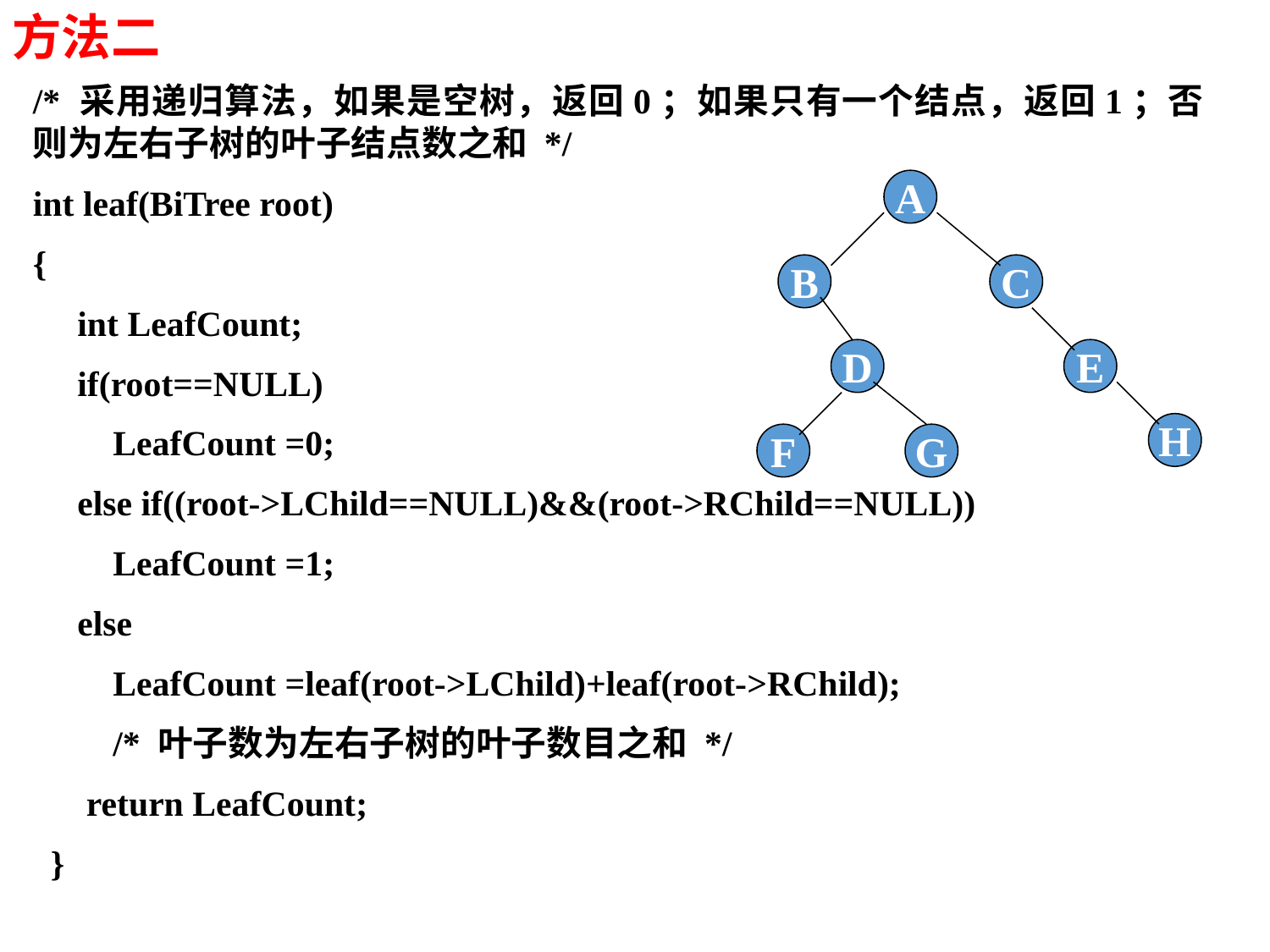

方法二
/* 采用递归算法，如果是空树，返回0；如果只有一个结点，返回1；否则为左右子树的叶子结点数之和 */
int leaf(BiTree root)
{
     int LeafCount;
     if(root==NULL)
         LeafCount =0;
     else if((root->LChild==NULL)&&(root->RChild==NULL))
         LeafCount =1;
     else
         LeafCount =leaf(root->LChild)+leaf(root->RChild);
         /* 叶子数为左右子树的叶子数目之和 */
      return LeafCount;
  }
A

B
C

D
E

H
F
G